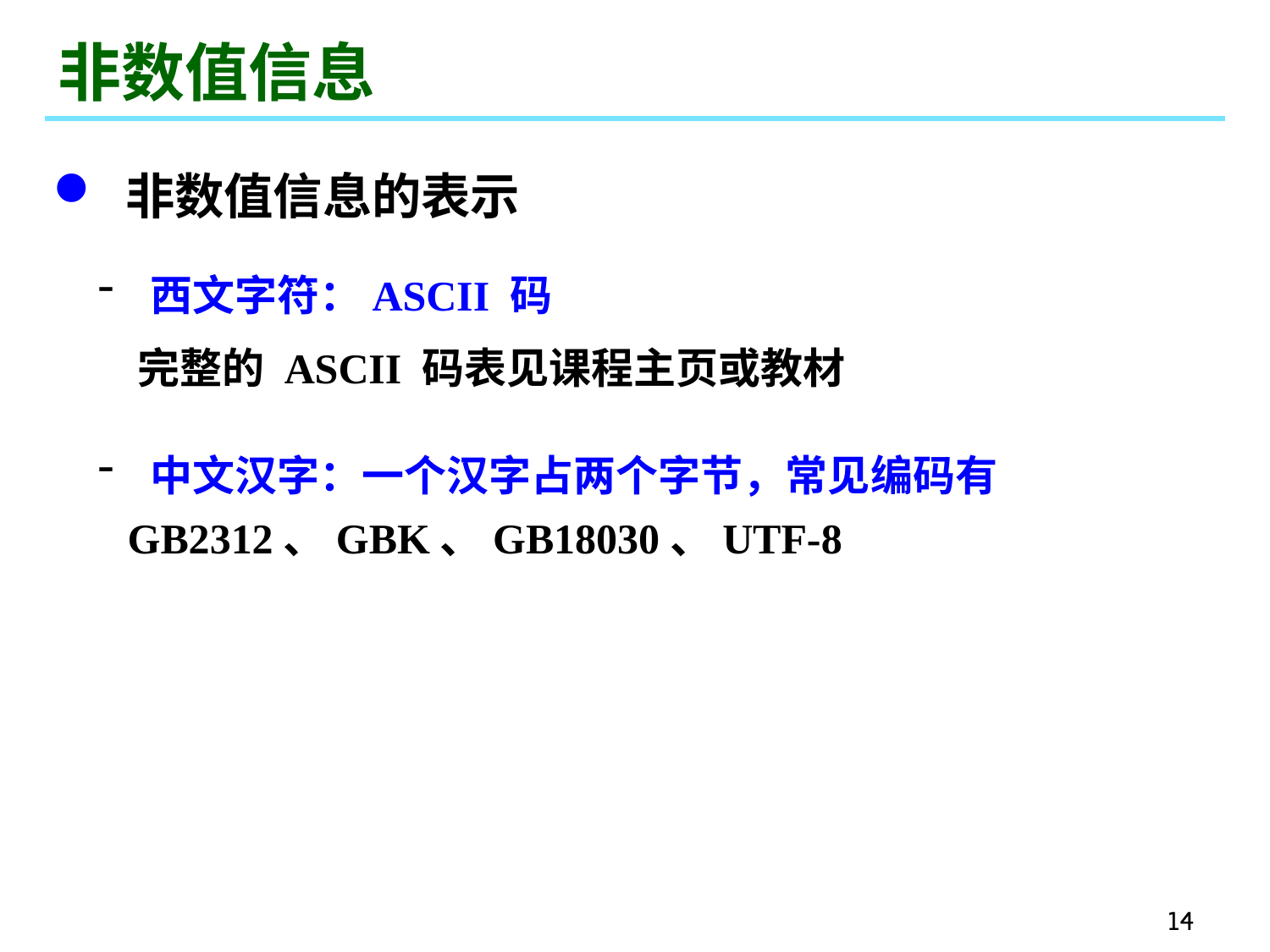

# 非数值信息
 非数值信息的表示
 西文字符：ASCII 码
完整的 ASCII 码表见课程主页或教材
 中文汉字：一个汉字占两个字节，常见编码有
GB2312、GBK、GB18030、UTF-8
14